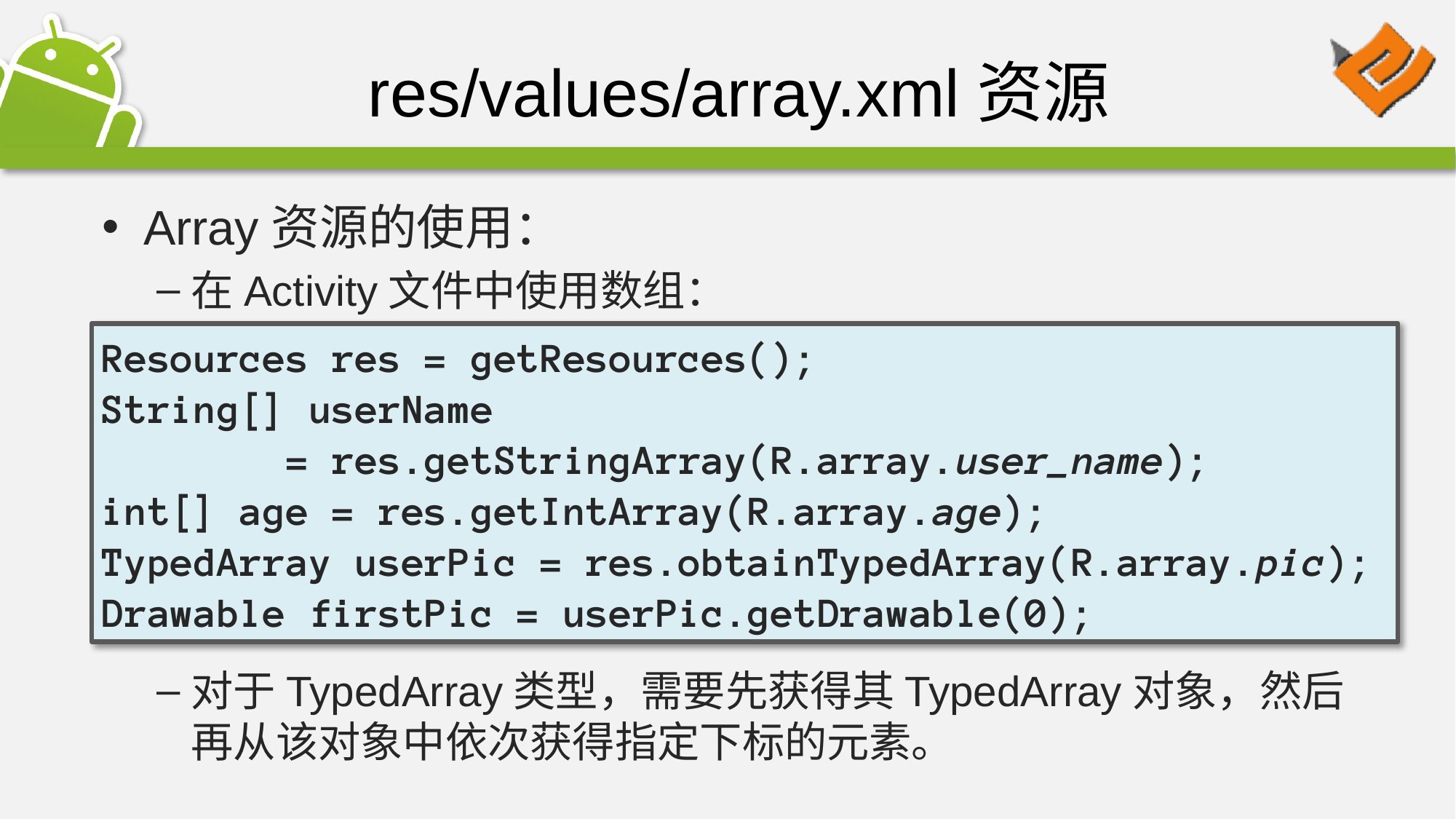

# res/values/array.xml资源
Array资源的使用：
在Activity文件中使用数组：
Resources res = getResources();
String[] userName
        = res.getStringArray(R.array.user_name);
int[] age = res.getIntArray(R.array.age);
TypedArray userPic = res.obtainTypedArray(R.array.pic);
Drawable firstPic = userPic.getDrawable(0);
对于TypedArray类型，需要先获得其TypedArray对象，然后再从该对象中依次获得指定下标的元素。